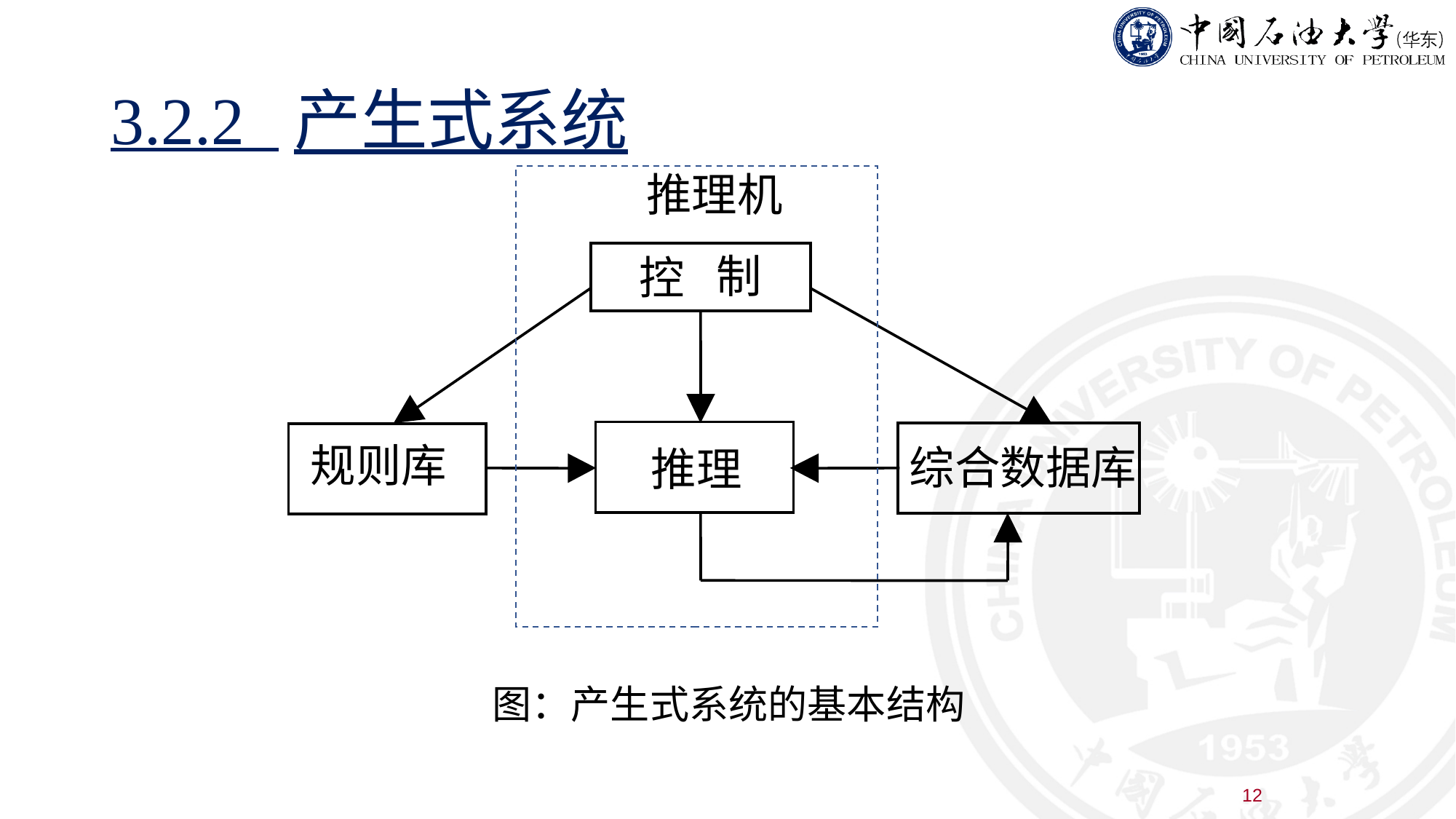

# 3.2.2  产生式系统

推理机

制
控

规则库
综合数据库
推理

图：产生式系统的基本结构

12